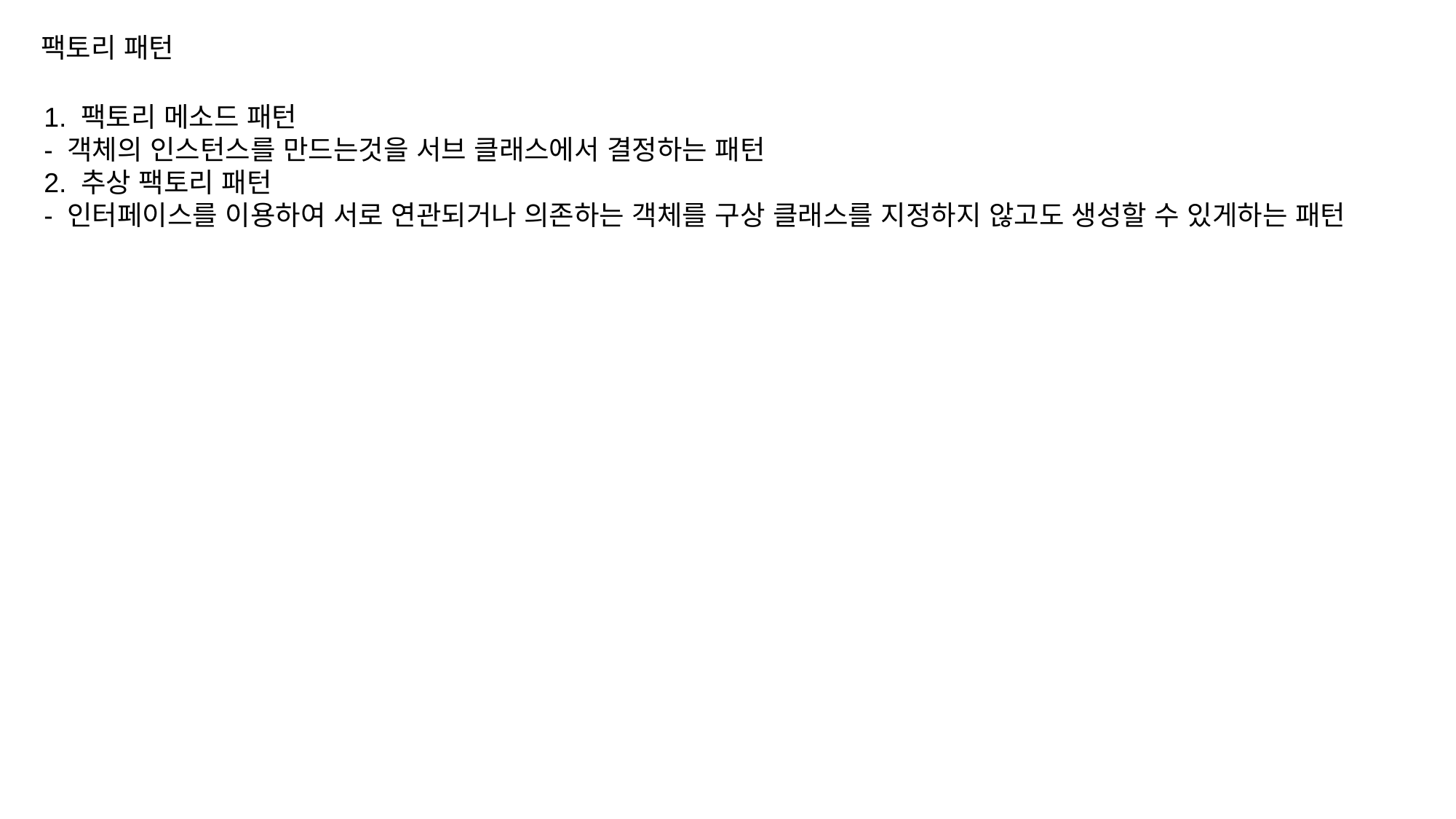

팩토리 패턴
1. 팩토리 메소드 패턴
- 객체의 인스턴스를 만드는것을 서브 클래스에서 결정하는 패턴
2. 추상 팩토리 패턴
- 인터페이스를 이용하여 서로 연관되거나 의존하는 객체를 구상 클래스를 지정하지 않고도 생성할 수 있게하는 패턴